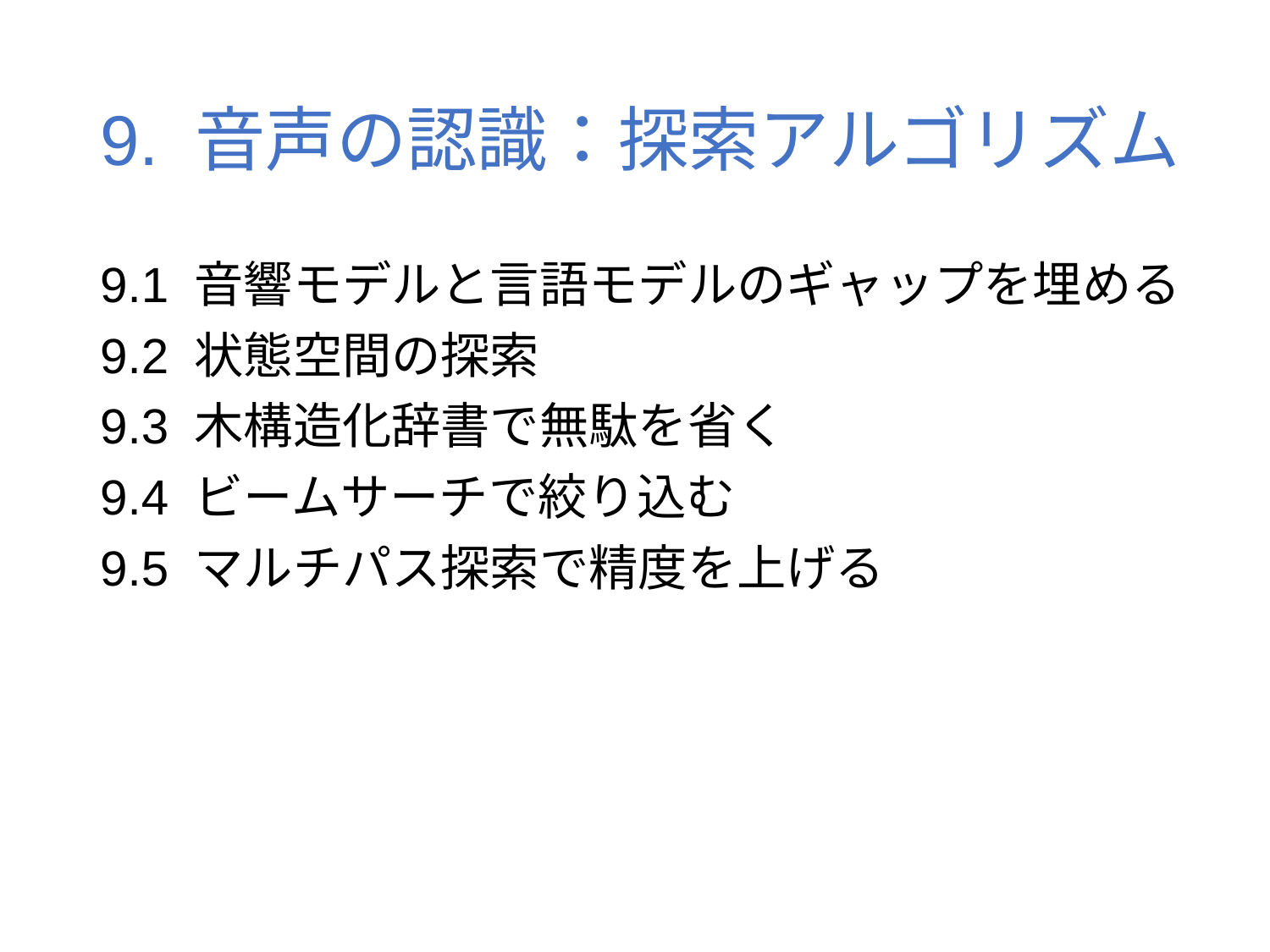

# 9. 音声の認識：探索アルゴリズム
9.1 音響モデルと言語モデルのギャップを埋める
9.2 状態空間の探索
9.3 木構造化辞書で無駄を省く
9.4 ビームサーチで絞り込む
9.5 マルチパス探索で精度を上げる